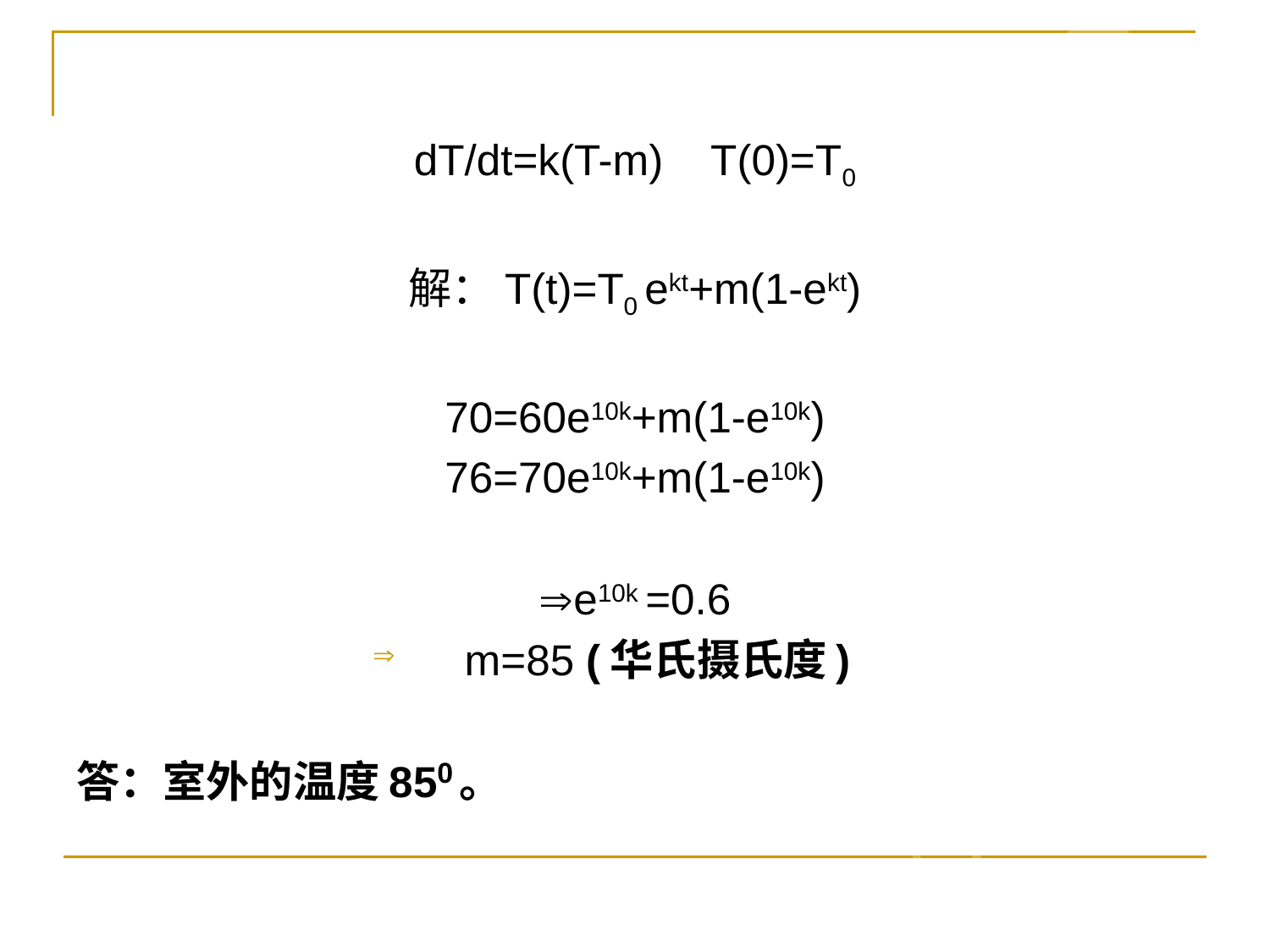

dT/dt=k(T-m)    T(0)=T0

解：T(t)=T0 ekt+m(1-ekt)

70=60e10k+m(1-e10k)
76=70e10k+m(1-e10k)

⇒e10k =0.6
m=85 (华氏摄氏度)

答：室外的温度850。